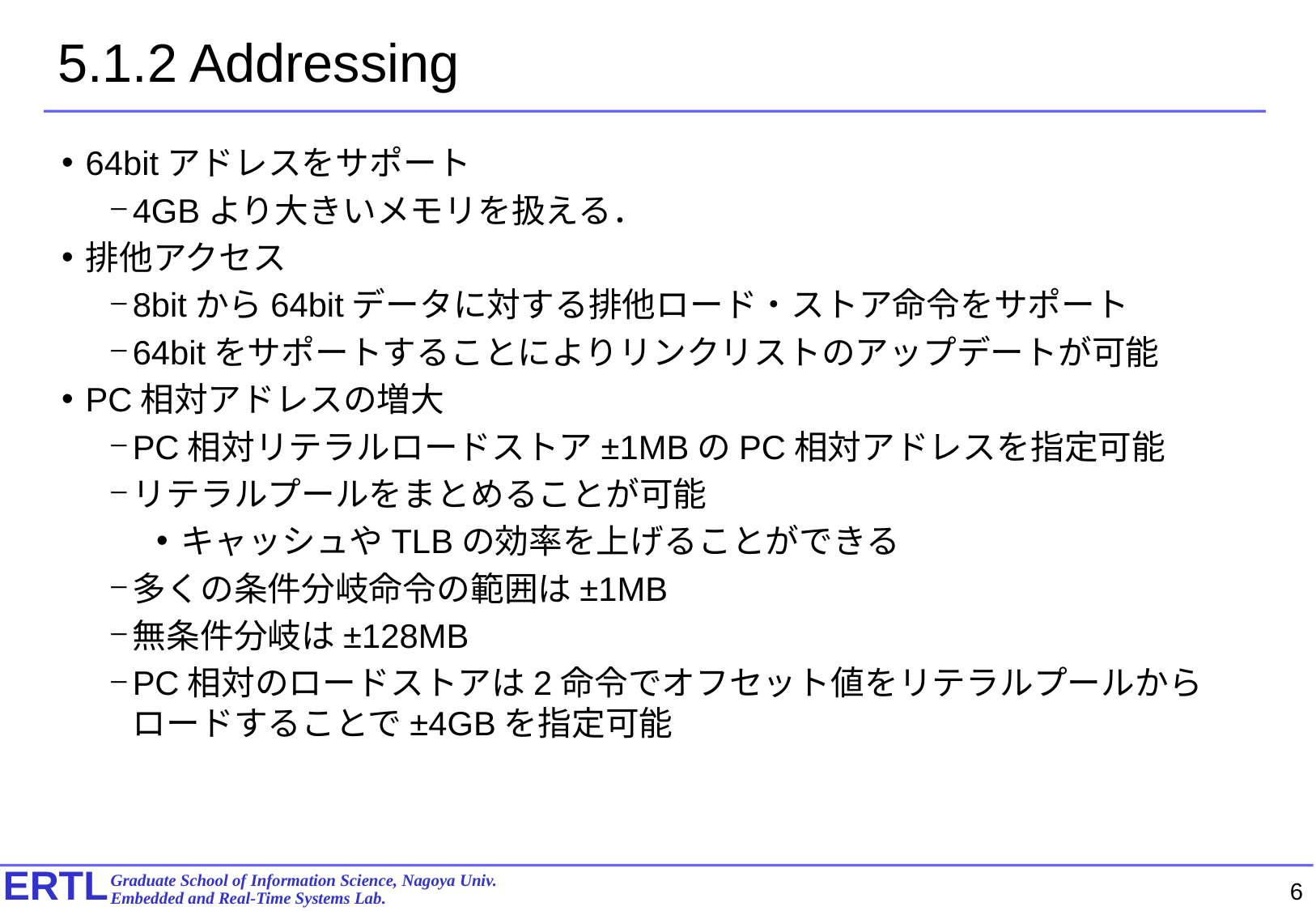

# 5.1.2 Addressing
64bitアドレスをサポート
4GBより大きいメモリを扱える．
排他アクセス
8bitから64bitデータに対する排他ロード・ストア命令をサポート
64bitをサポートすることによりリンクリストのアップデートが可能
PC相対アドレスの増大
PC相対リテラルロードストア±1MBのPC相対アドレスを指定可能
リテラルプールをまとめることが可能
キャッシュやTLBの効率を上げることができる
多くの条件分岐命令の範囲は±1MB
無条件分岐は±128MB
PC相対のロードストアは2命令でオフセット値をリテラルプールからロードすることで±4GBを指定可能

6